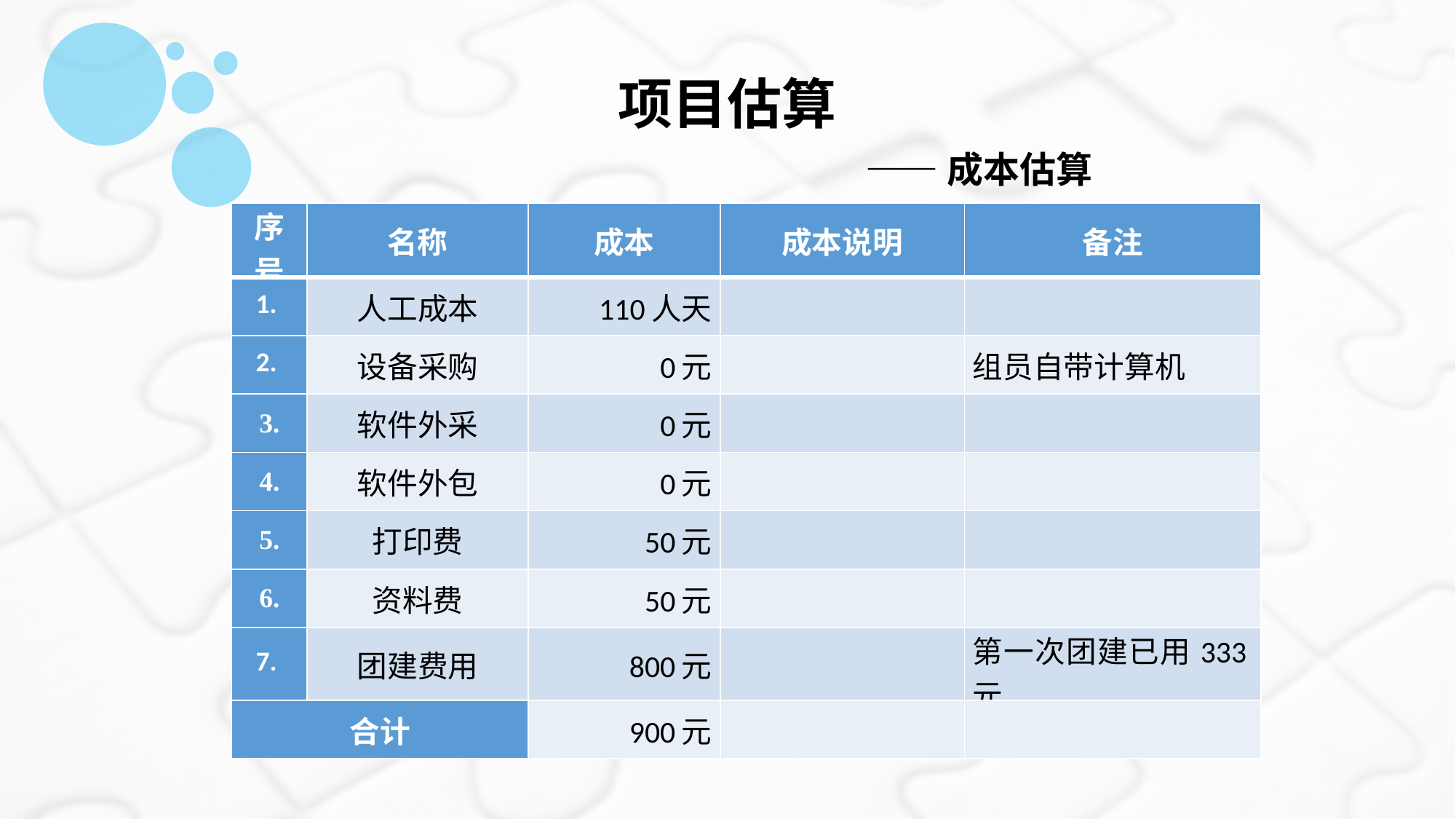

项目估算

——成本估算
| 序号 | 名称 | 成本 | 成本说明 | 备注 |
| --- | --- | --- | --- | --- |
| 1. | 人工成本 | 110人天 |  |  |
| 2. | 设备采购 | 0元 |  | 组员自带计算机 |
| 3. | 软件外采 | 0元 |  |  |
| 4. | 软件外包 | 0元 |  |  |
| 5. | 打印费 | 50元 |  |  |
| 6. | 资料费 | 50元 |  |  |
| 7. | 团建费用 | 800元 |  | 第一次团建已用333元 |
| 合计 |  | 900元 |  |  |